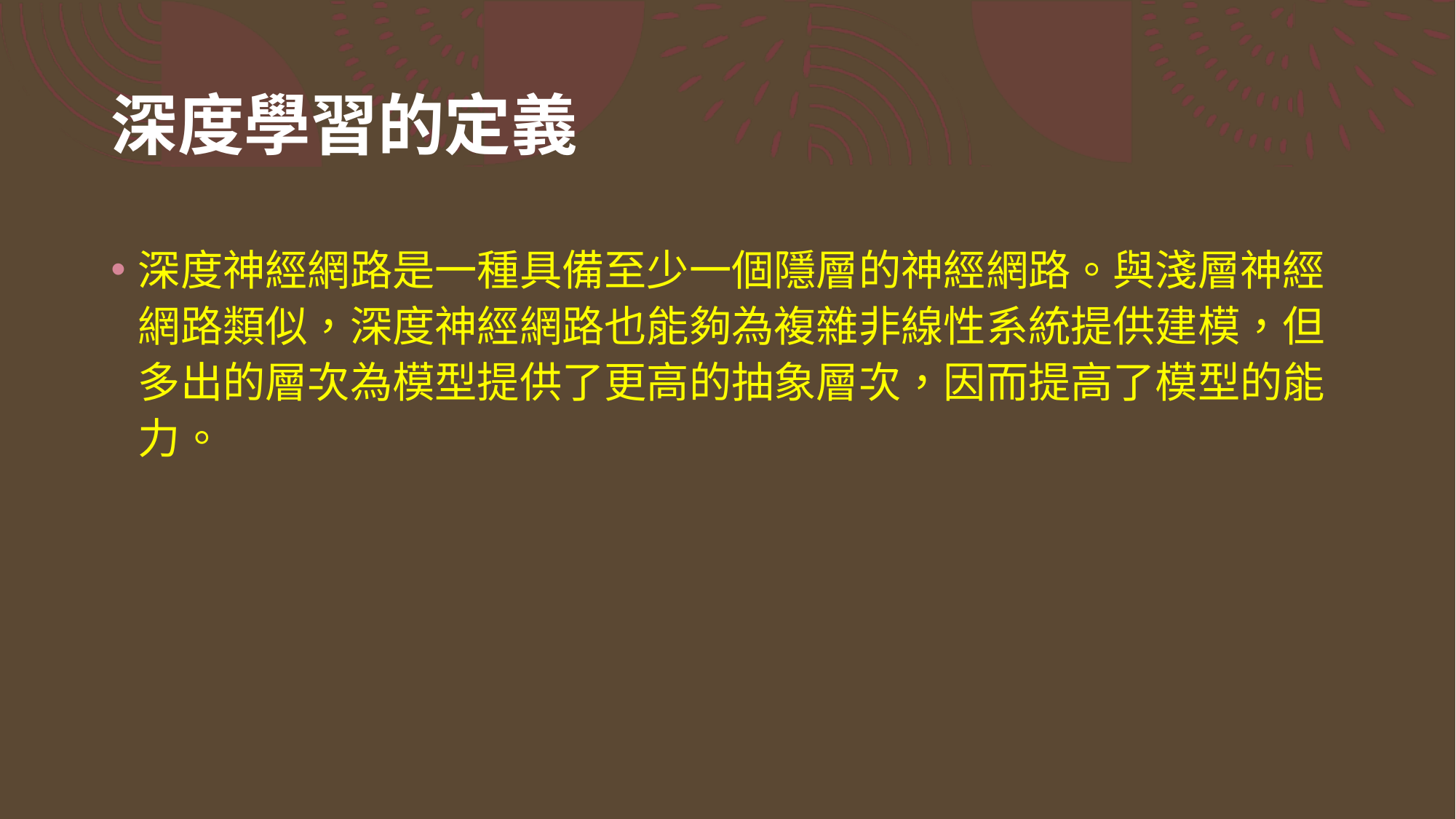

# 深度學習的定義
深度神經網路是一種具備至少一個隱層的神經網路。與淺層神經網路類似，深度神經網路也能夠為複雜非線性系統提供建模，但多出的層次為模型提供了更高的抽象層次，因而提高了模型的能力。